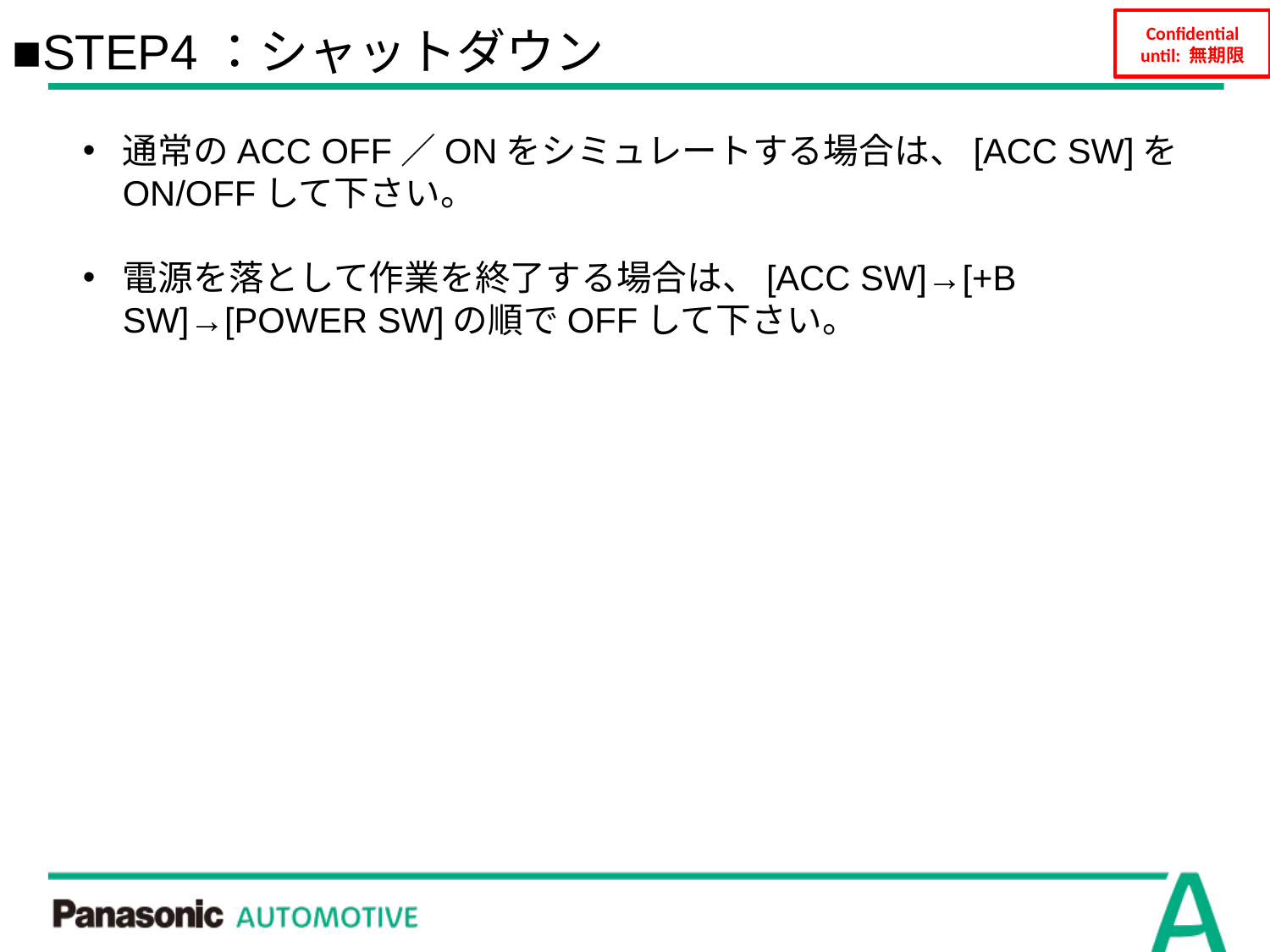

■STEP4：シャットダウン
通常のACC OFF／ONをシミュレートする場合は、[ACC SW]をON/OFFして下さい。

電源を落として作業を終了する場合は、[ACC SW]→[+B SW]→[POWER SW]の順でOFFして下さい。